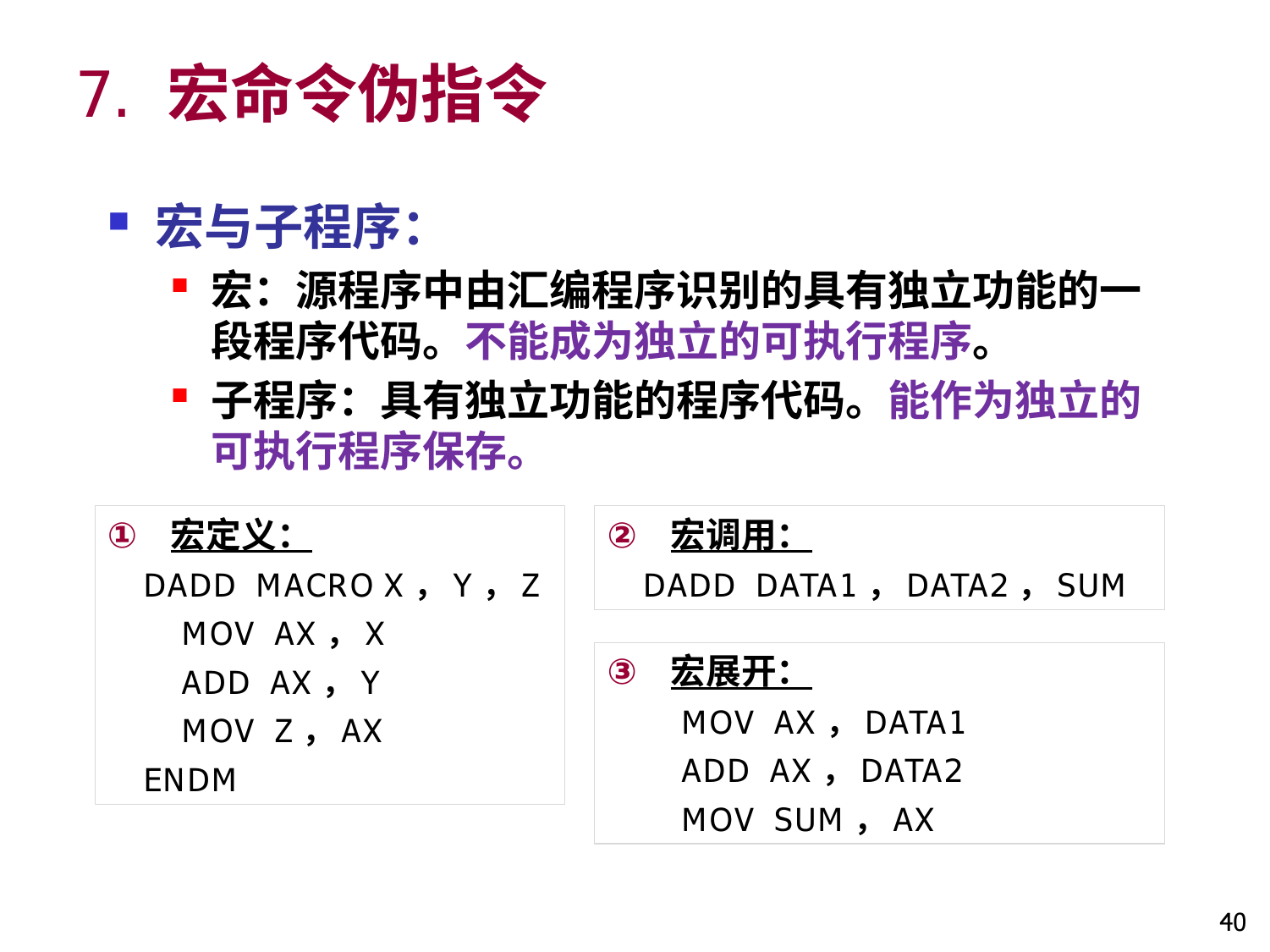

# 7. 宏命令伪指令
宏与子程序：
宏：源程序中由汇编程序识别的具有独立功能的一段程序代码。不能成为独立的可执行程序。
子程序：具有独立功能的程序代码。能作为独立的可执行程序保存。
宏定义：
DADD  MACRO X，Y，Z
MOV  AX，X
ADD  AX，Y
MOV  Z，AX
ENDM
宏调用：
DADD  DATA1，DATA2，SUM
宏展开：
MOV  AX，DATA1
ADD  AX，DATA2
MOV  SUM，AX
40